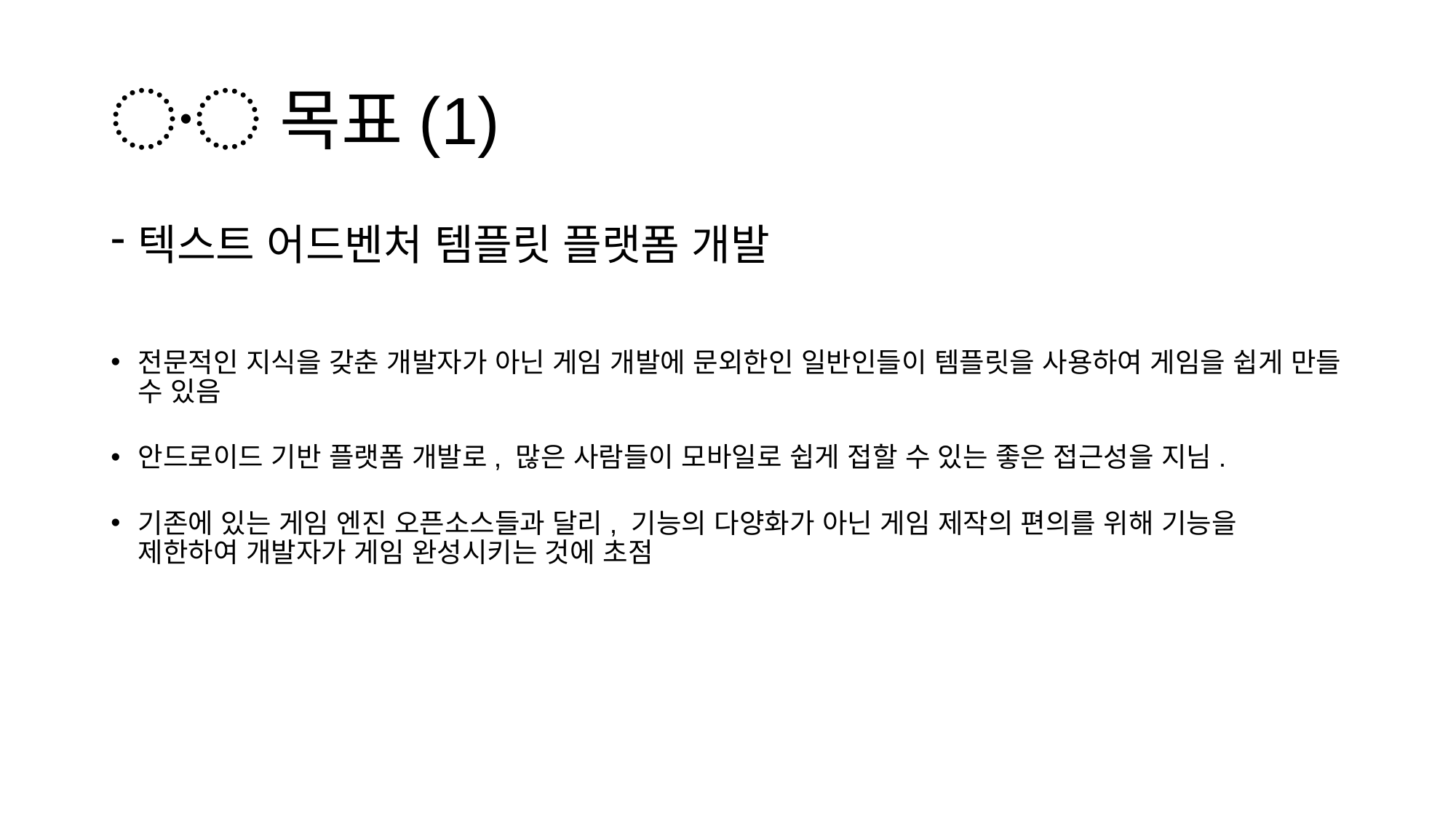

# 〮 목표(1)
텍스트 어드벤처 템플릿 플랫폼 개발

전문적인 지식을 갖춘 개발자가 아닌 게임 개발에 문외한인 일반인들이 템플릿을 사용하여 게임을 쉽게 만들 수 있음
안드로이드 기반 플랫폼 개발로, 많은 사람들이 모바일로 쉽게 접할 수 있는 좋은 접근성을 지님.
기존에 있는 게임 엔진 오픈소스들과 달리, 기능의 다양화가 아닌 게임 제작의 편의를 위해 기능을 제한하여 개발자가 게임 완성시키는 것에 초점